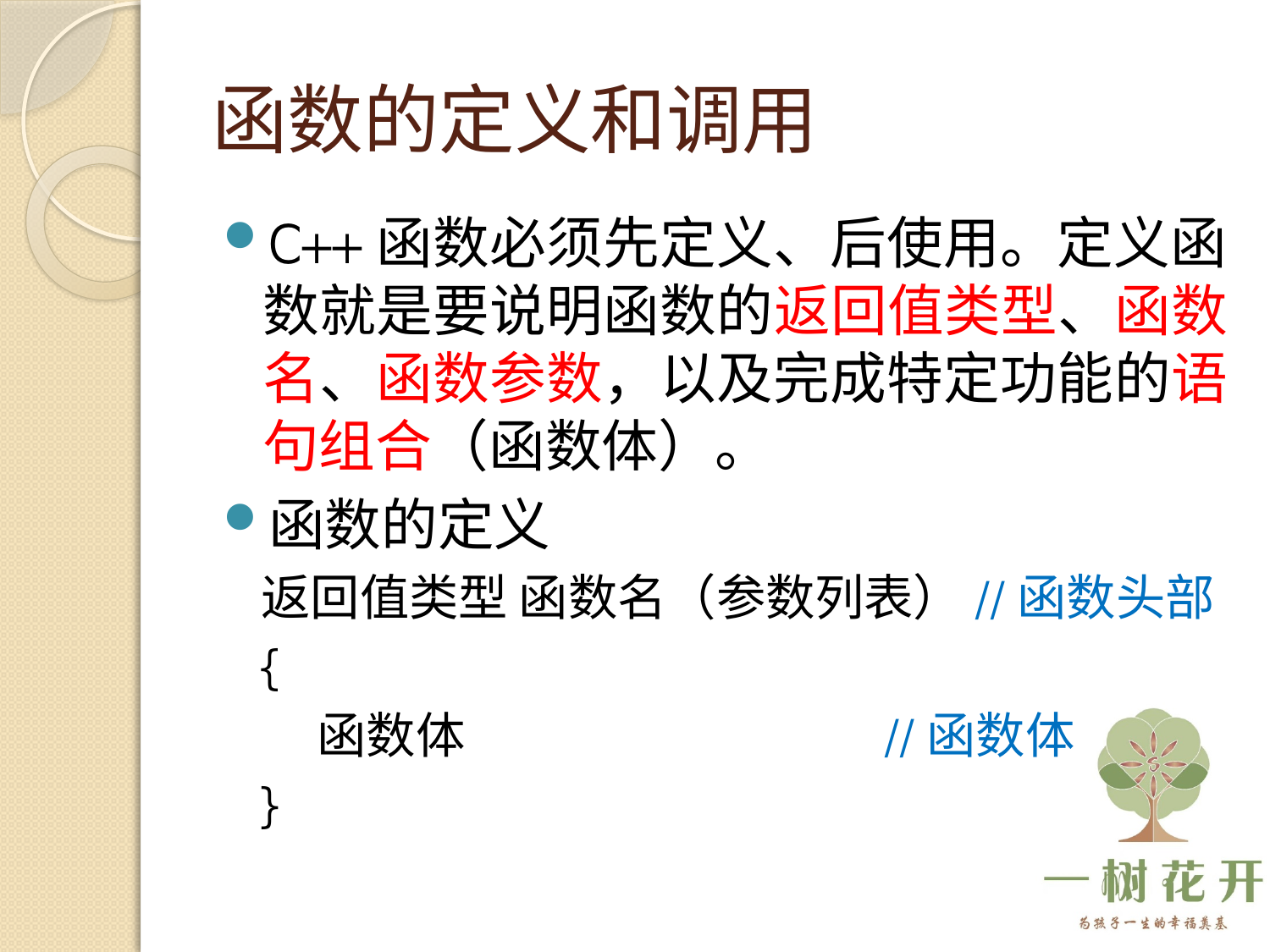

# 函数的定义和调用
C++函数必须先定义、后使用。定义函数就是要说明函数的返回值类型、函数名、函数参数，以及完成特定功能的语句组合（函数体）。
函数的定义
返回值类型 函数名（参数列表）//函数头部
{
    函数体                                     //函数体
}